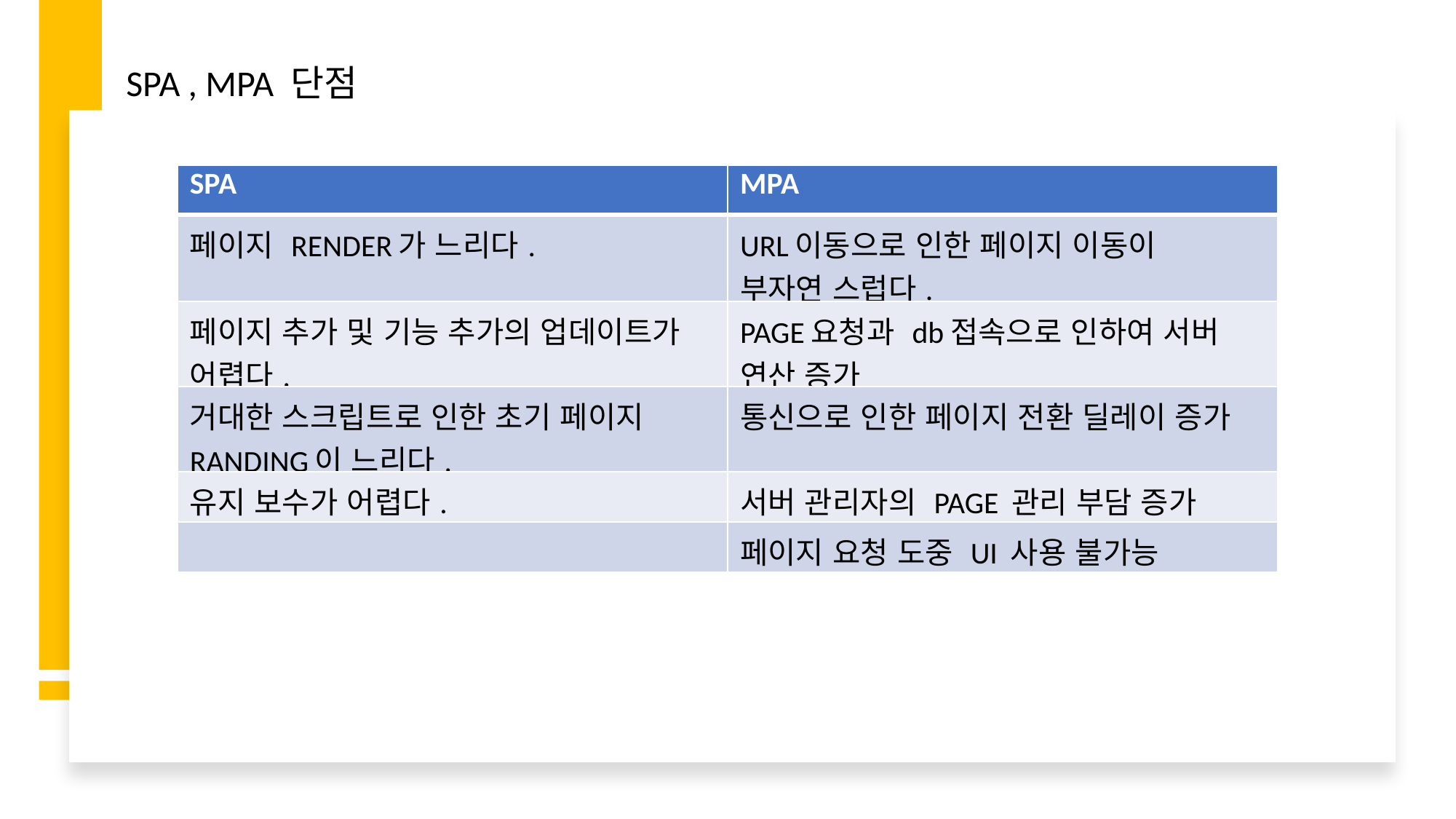

SPA , MPA 단점

| SPA | MPA |
| --- | --- |
| 페이지 RENDER가 느리다. | URL이동으로 인한 페이지 이동이 부자연 스럽다. |
| 페이지 추가 및 기능 추가의 업데이트가 어렵다. | PAGE요청과 db접속으로 인하여 서버 연산 증가 |
| 거대한 스크립트로 인한 초기 페이지 RANDING이 느리다. | 통신으로 인한 페이지 전환 딜레이 증가 |
| 유지 보수가 어렵다. | 서버 관리자의 PAGE 관리 부담 증가 |
|  | 페이지 요청 도중 UI 사용 불가능 |